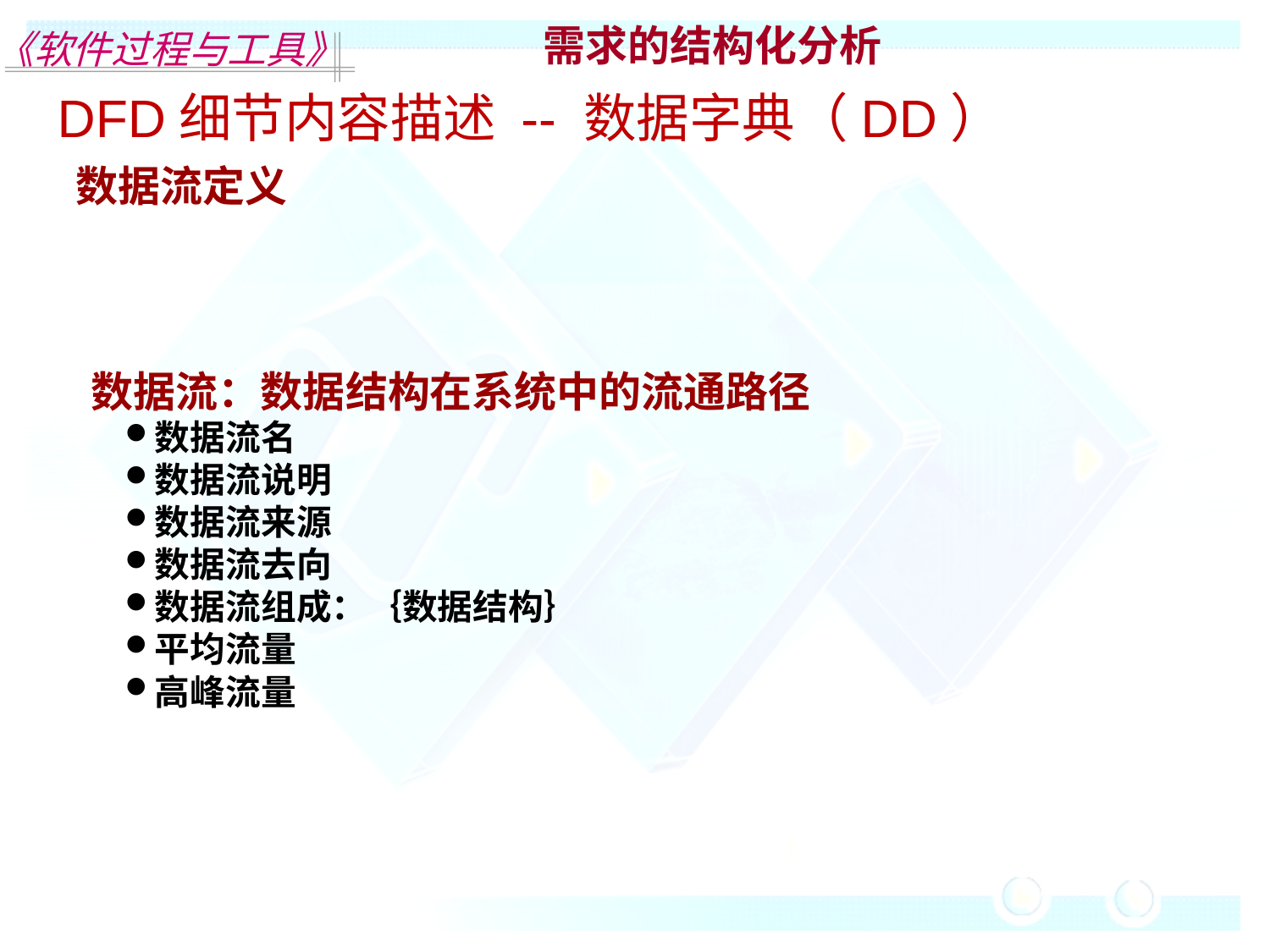

需求的结构化分析
DFD细节内容描述 -- 数据字典（DD）
数据流定义
数据流：数据结构在系统中的流通路径
数据流名
数据流说明
数据流来源
数据流去向
数据流组成：｛数据结构｝
平均流量
高峰流量